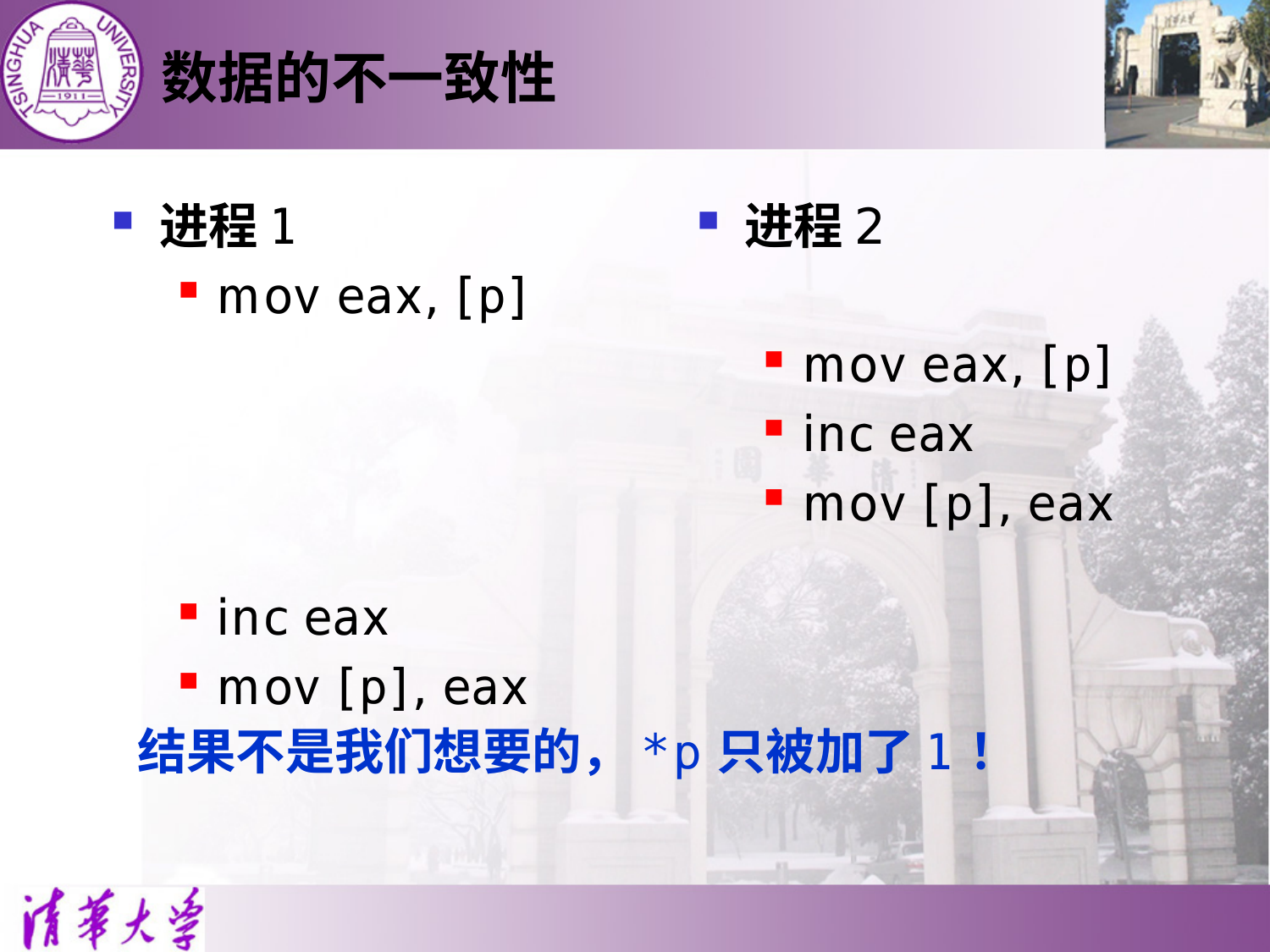

# 数据的不一致性
进程1
mov eax, [p]

inc eax
mov [p], eax

进程2

mov eax, [p]
inc eax
mov [p], eax
结果不是我们想要的，*p只被加了1！